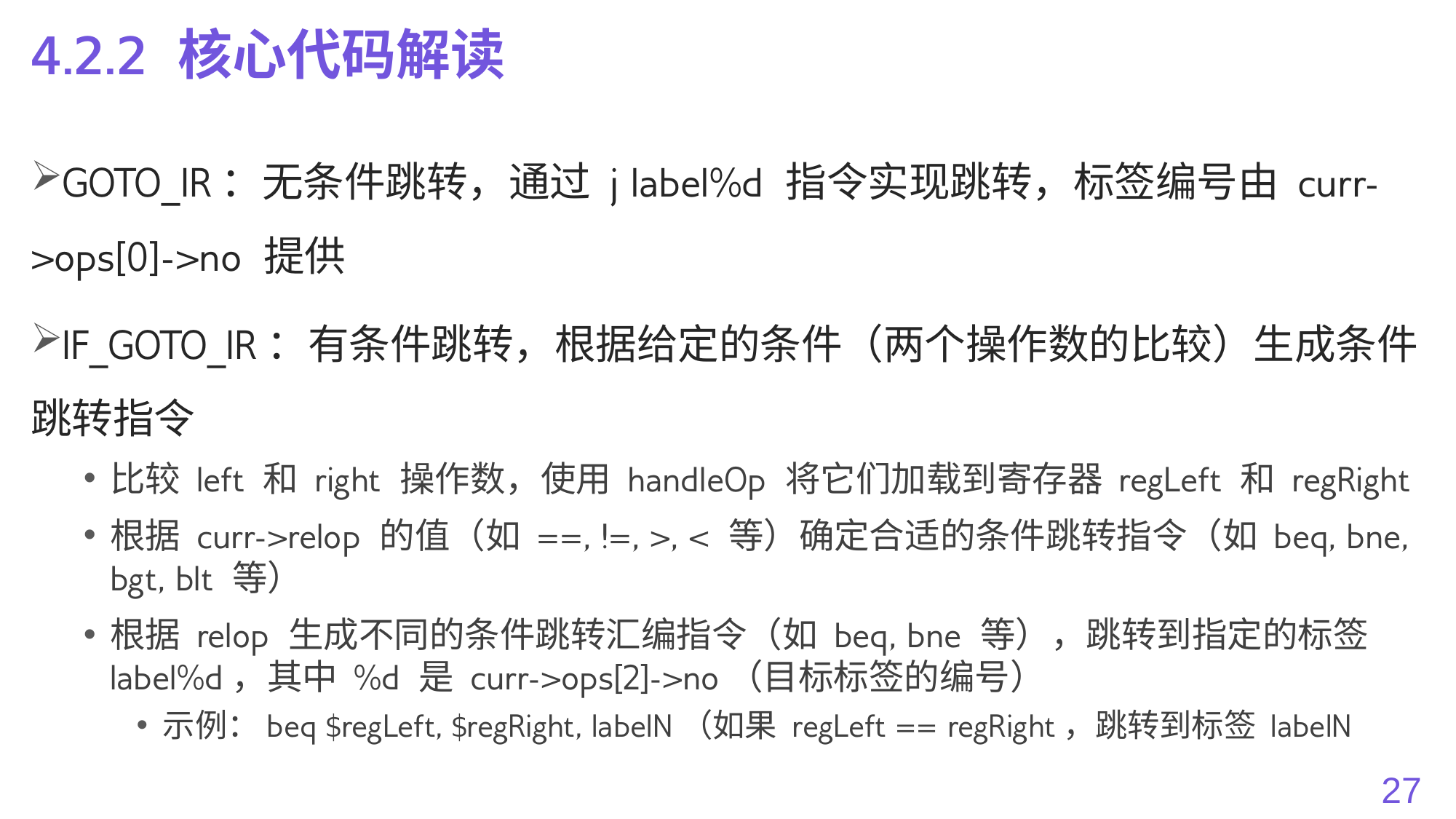

# 4.2.2 核心代码解读
GOTO_IR：无条件跳转，通过 j label%d 指令实现跳转，标签编号由 curr->ops[0]->no 提供
IF_GOTO_IR：有条件跳转，根据给定的条件（两个操作数的比较）生成条件跳转指令
比较 left 和 right 操作数，使用 handleOp 将它们加载到寄存器 regLeft 和 regRight
根据 curr->relop 的值（如 ==, !=, >, < 等）确定合适的条件跳转指令（如 beq, bne, bgt, blt 等）
根据 relop 生成不同的条件跳转汇编指令（如 beq, bne 等），跳转到指定的标签 label%d，其中 %d 是 curr->ops[2]->no（目标标签的编号）
示例：beq $regLeft, $regRight, labelN（如果 regLeft == regRight，跳转到标签 labelN
27